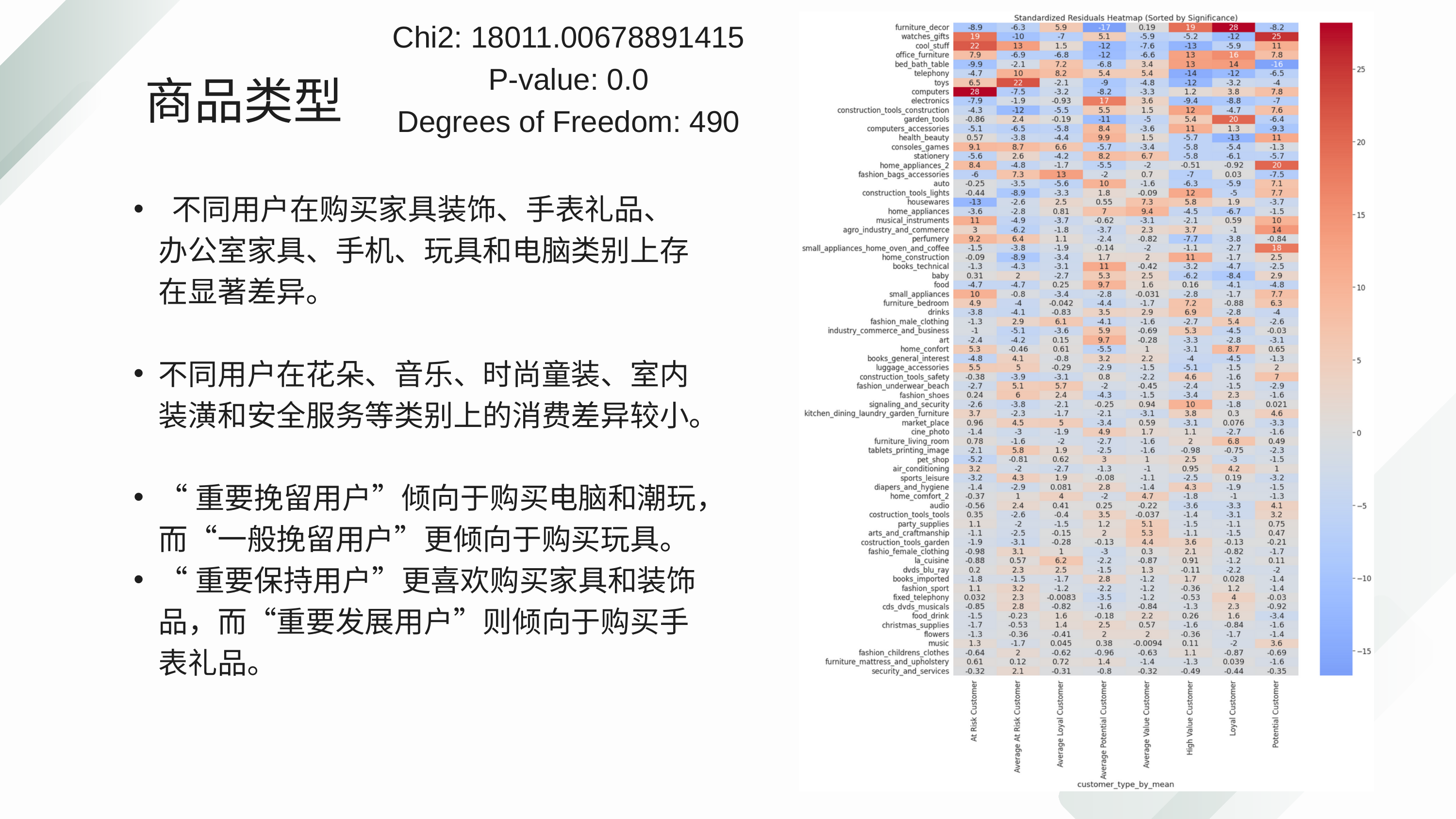

Chi2: 18011.00678891415
P-value: 0.0
Degrees of Freedom: 490

商品类型

 不同用户在购买家具装饰、手表礼品、办公室家具、手机、玩具和电脑类别上存在显著差异。

不同用户在花朵、音乐、时尚童装、室内装潢和安全服务等类别上的消费差异较小。

“重要挽留用户”倾向于购买电脑和潮玩，而“一般挽留用户”更倾向于购买玩具。
“重要保持用户”更喜欢购买家具和装饰品，而“重要发展用户”则倾向于购买手表礼品。